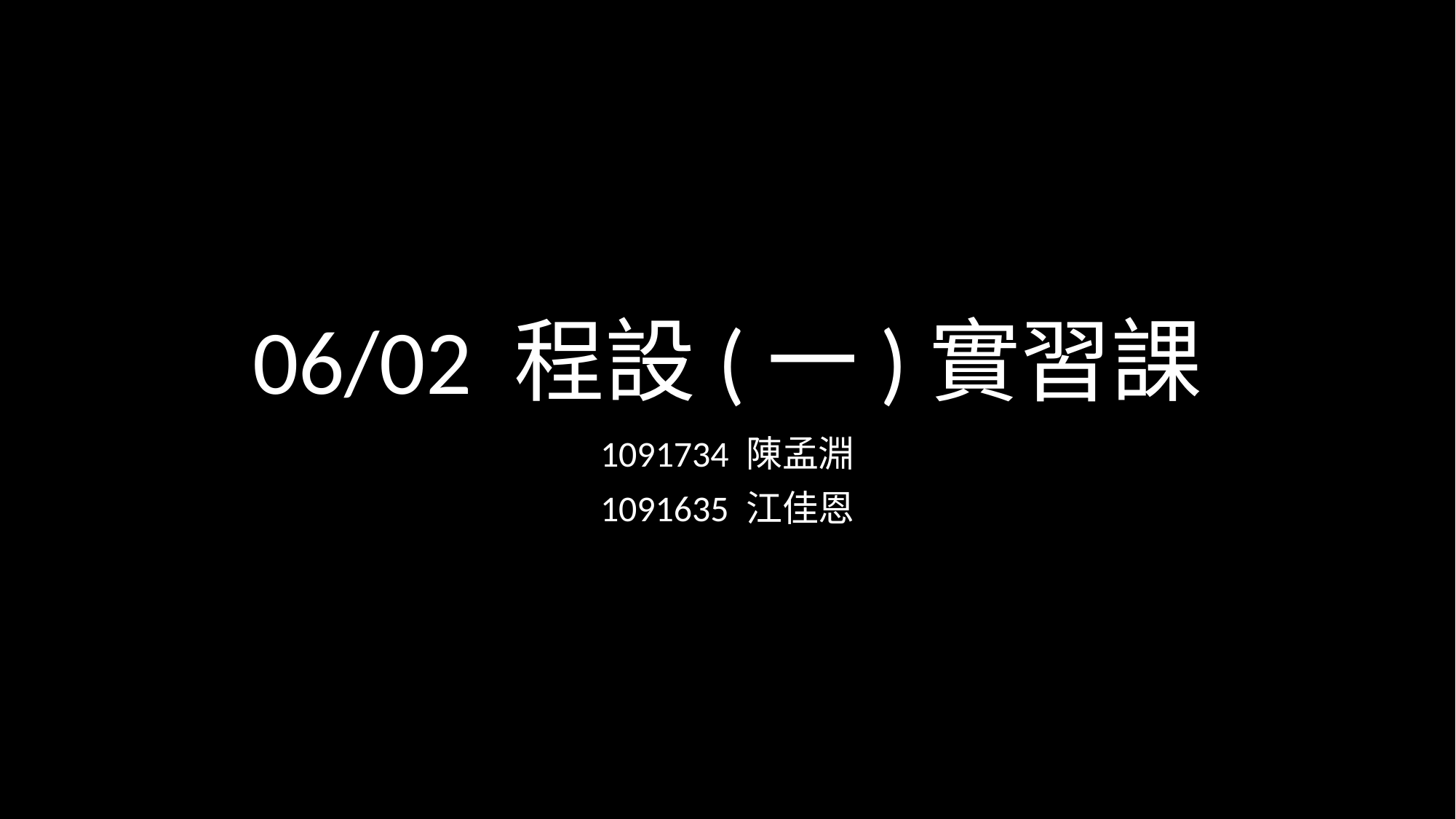

# 06/02 程設(一)實習課
1091734 陳孟淵
1091635 江佳恩